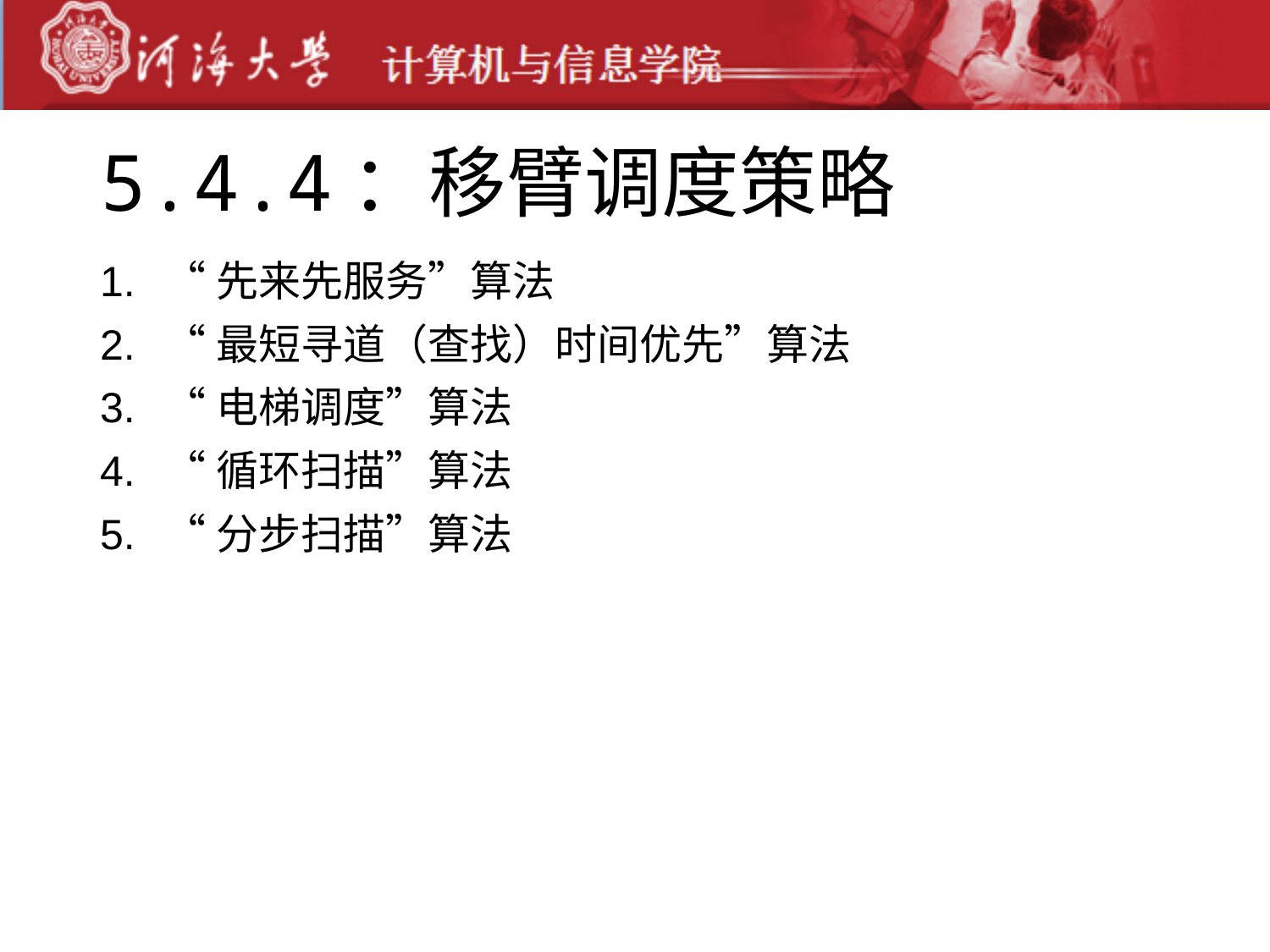

# 5.4.4：移臂调度策略
“先来先服务”算法
“最短寻道（查找）时间优先”算法
“电梯调度”算法
“循环扫描”算法
“分步扫描”算法